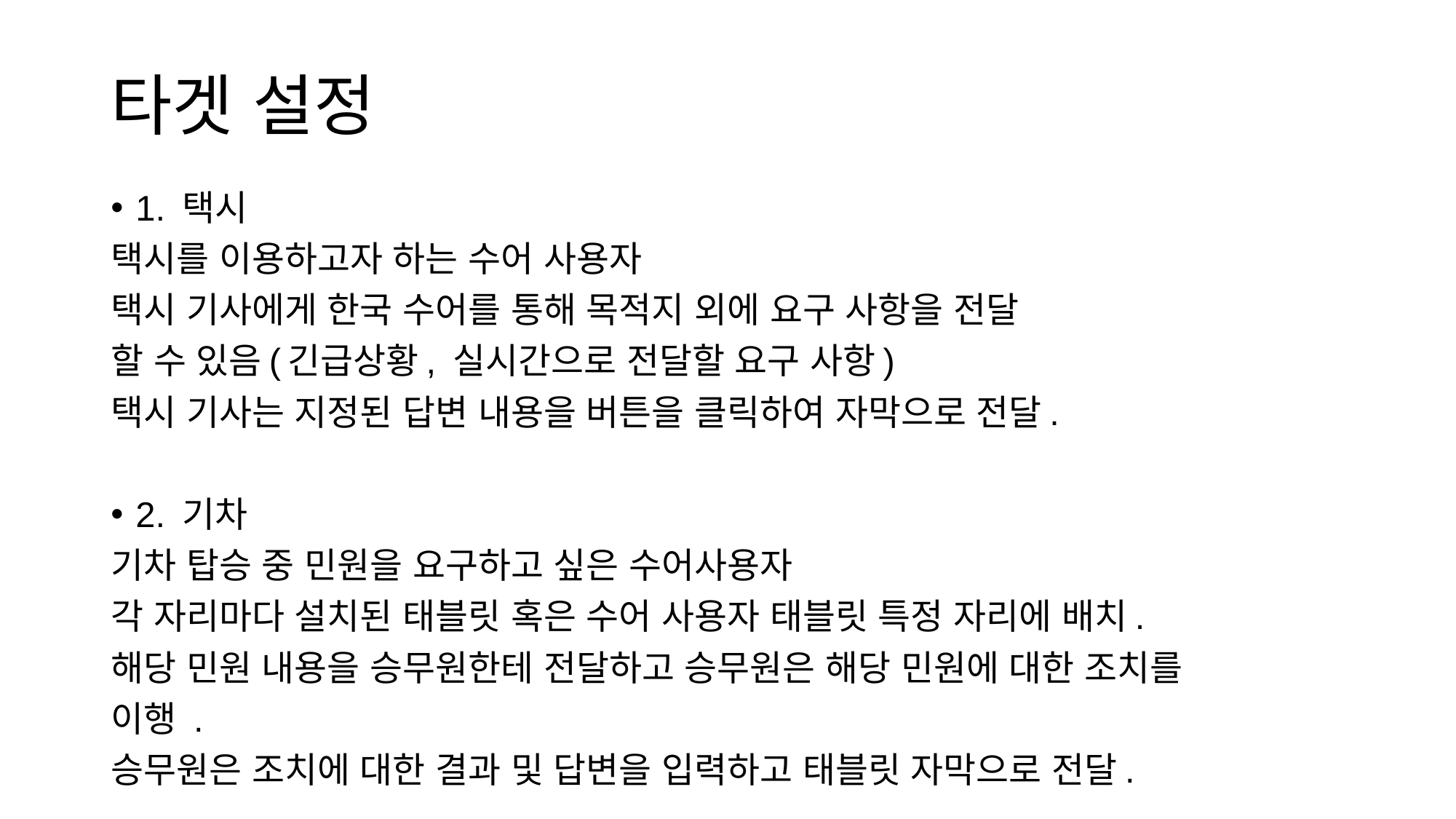

# 타겟 설정

1. 택시
택시를 이용하고자 하는 수어 사용자
택시 기사에게 한국 수어를 통해 목적지 외에 요구 사항을 전달
할 수 있음(긴급상황, 실시간으로 전달할 요구 사항)
택시 기사는 지정된 답변 내용을 버튼을 클릭하여 자막으로 전달.

2. 기차
기차 탑승 중 민원을 요구하고 싶은 수어사용자
각 자리마다 설치된 태블릿 혹은 수어 사용자 태블릿 특정 자리에 배치.
해당 민원 내용을 승무원한테 전달하고 승무원은 해당 민원에 대한 조치를
이행 .
승무원은 조치에 대한 결과 및 답변을 입력하고 태블릿 자막으로 전달.